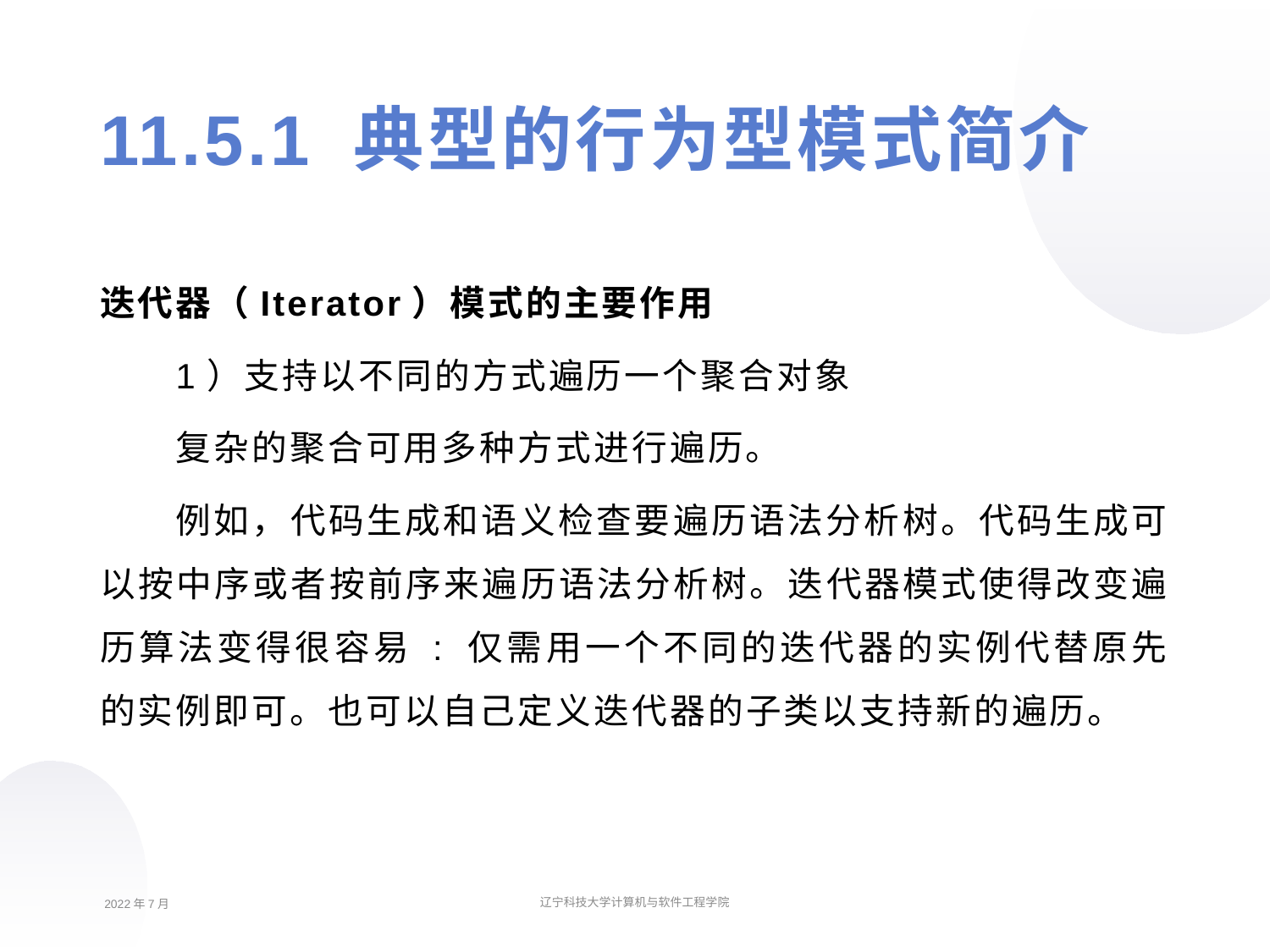

11.5.1 典型的行为型模式简介
迭代器（Iterator）模式的主要作用
1）支持以不同的方式遍历一个聚合对象
复杂的聚合可用多种方式进行遍历。
例如，代码生成和语义检查要遍历语法分析树。代码生成可以按中序或者按前序来遍历语法分析树。迭代器模式使得改变遍历算法变得很容易 : 仅需用一个不同的迭代器的实例代替原先的实例即可。也可以自己定义迭代器的子类以支持新的遍历。

2022年7月
辽宁科技大学计算机与软件工程学院
138